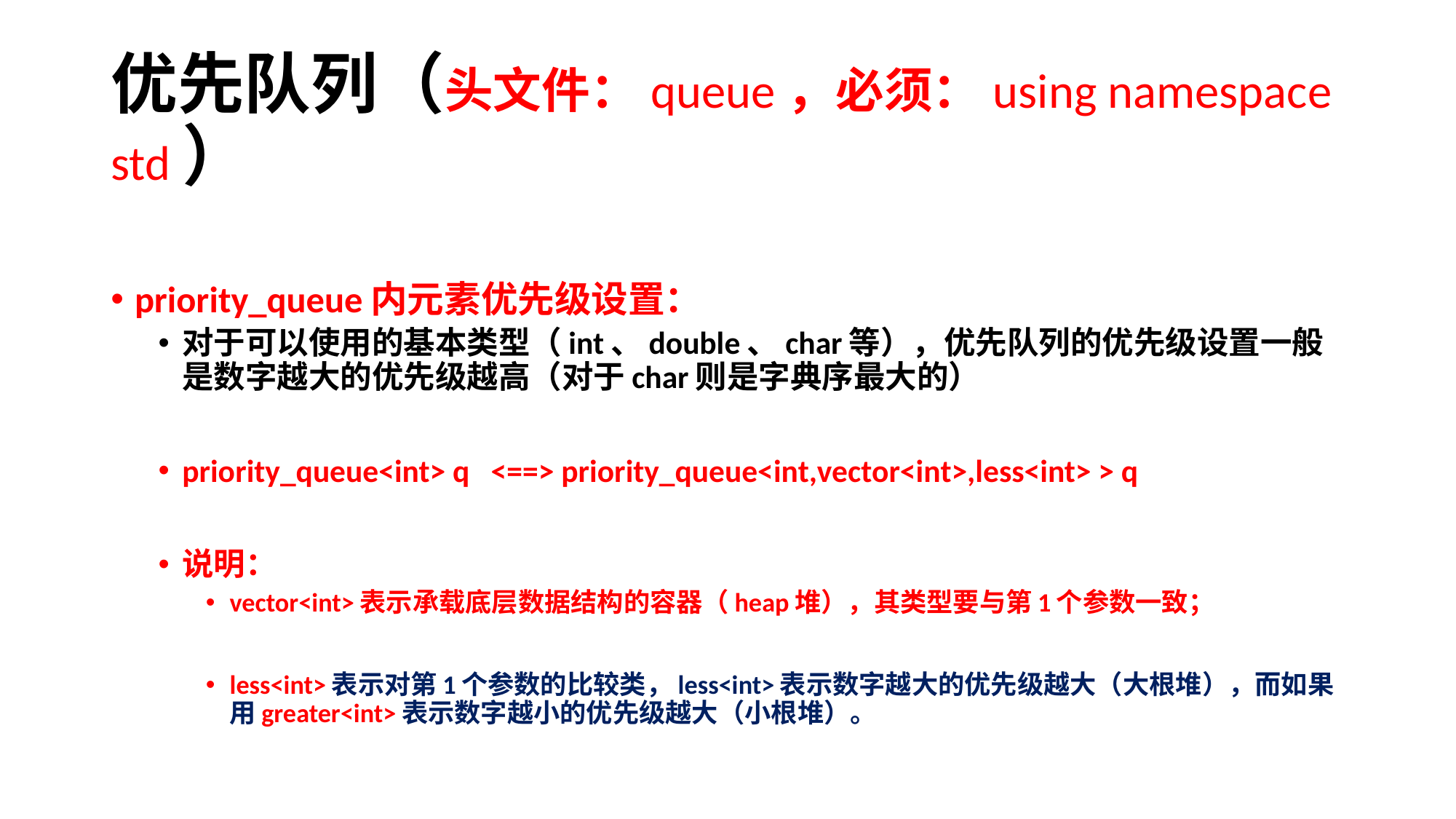

# 优先队列（头文件：queue，必须：using namespace std）

priority_queue内元素优先级设置：
对于可以使用的基本类型（int、double、char等），优先队列的优先级设置一般是数字越大的优先级越高（对于char则是字典序最大的）

priority_queue<int> q   <==> priority_queue<int,vector<int>,less<int> > q

说明：
vector<int>表示承载底层数据结构的容器（heap堆），其类型要与第1个参数一致；

less<int>表示对第1个参数的比较类，less<int>表示数字越大的优先级越大（大根堆），而如果用greater<int>表示数字越小的优先级越大（小根堆）。